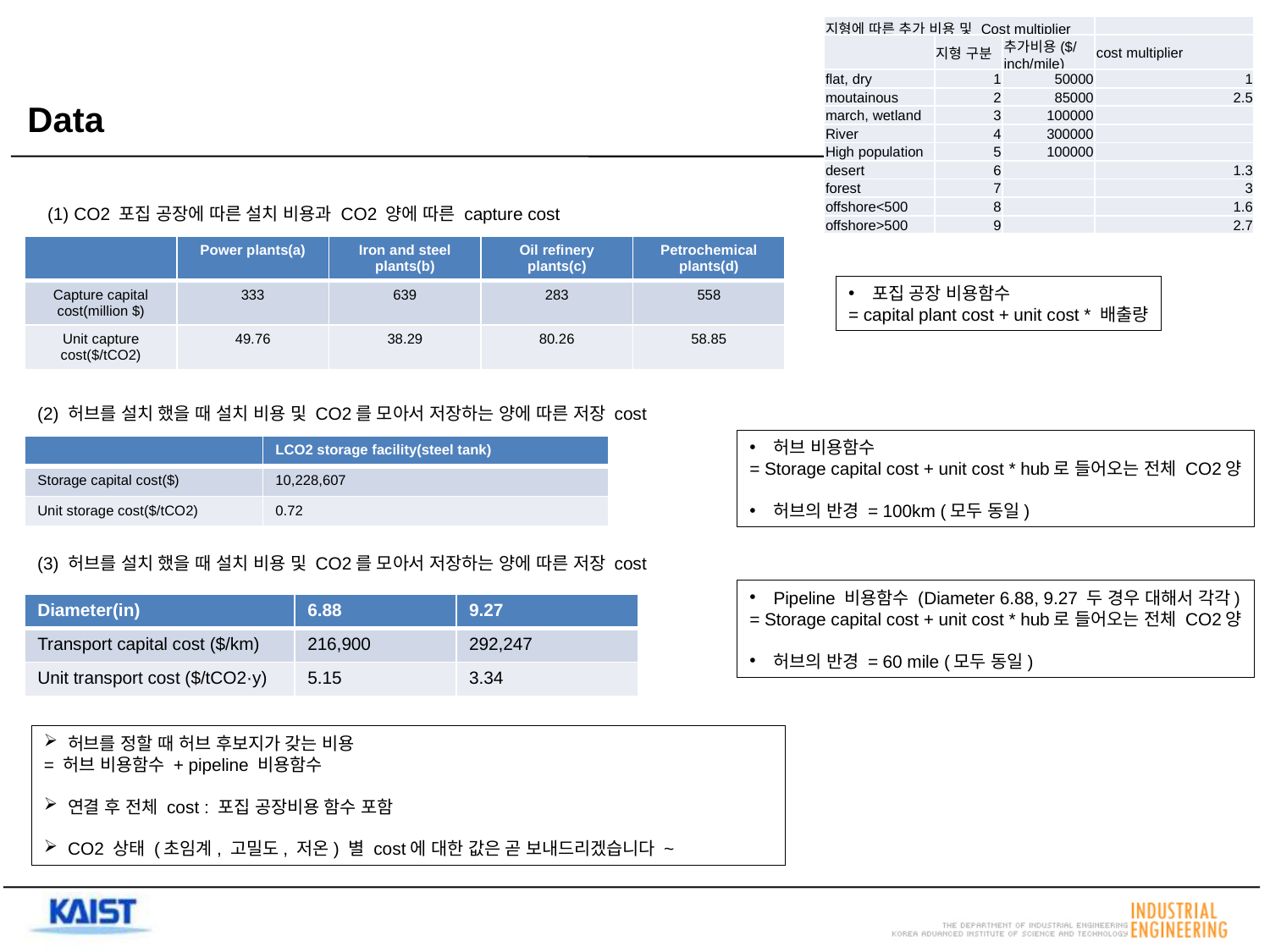

| 지형에 따른 추가 비용 및 Cost multiplier |  |  |  |
| --- | --- | --- | --- |
|  | 지형 구분 | 추가비용($/inch/mile) | cost multiplier |
| flat, dry | 1 | 50000 | 1 |
| moutainous | 2 | 85000 | 2.5 |
| march, wetland | 3 | 100000 |  |
| River | 4 | 300000 |  |
| High population | 5 | 100000 |  |
| desert | 6 |  | 1.3 |
| forest | 7 |  | 3 |
| offshore<500 | 8 |  | 1.6 |
| offshore>500 | 9 |  | 2.7 |
Data
(1) CO2 포집 공장에 따른 설치 비용과 CO2 양에 따른 capture cost
|  | Power plants(a) | Iron and steel plants(b) | Oil refinery plants(c) | Petrochemical plants(d) |
| --- | --- | --- | --- | --- |
| Capture capital cost(million $) | 333 | 639 | 283 | 558 |
| Unit capture cost($/tCO2) | 49.76 | 38.29 | 80.26 | 58.85 |
포집 공장 비용함수
= capital plant cost + unit cost * 배출량
(2) 허브를 설치 했을 때 설치 비용 및 CO2를 모아서 저장하는 양에 따른 저장 cost
허브 비용함수
= Storage capital cost + unit cost * hub로 들어오는 전체 CO2양

허브의 반경 = 100km (모두 동일)
|  | LCO2 storage facility(steel tank) |
| --- | --- |
| Storage capital cost($) | 10,228,607 |
| Unit storage cost($/tCO2) | 0.72 |
(3) 허브를 설치 했을 때 설치 비용 및 CO2를 모아서 저장하는 양에 따른 저장 cost
Pipeline 비용함수 (Diameter 6.88, 9.27 두 경우 대해서 각각)
= Storage capital cost + unit cost * hub로 들어오는 전체 CO2양

허브의 반경 = 60 mile (모두 동일)
| Diameter(in) | 6.88 | 9.27 |
| --- | --- | --- |
| Transport capital cost ($/km) | 216,900 | 292,247 |
| Unit transport cost ($/tCO2·y) | 5.15 | 3.34 |
허브를 정할 때 허브 후보지가 갖는 비용
= 허브 비용함수 + pipeline 비용함수

연결 후 전체 cost : 포집 공장비용 함수 포함

CO2 상태 (초임계, 고밀도, 저온) 별 cost에 대한 값은 곧 보내드리겠습니다 ~